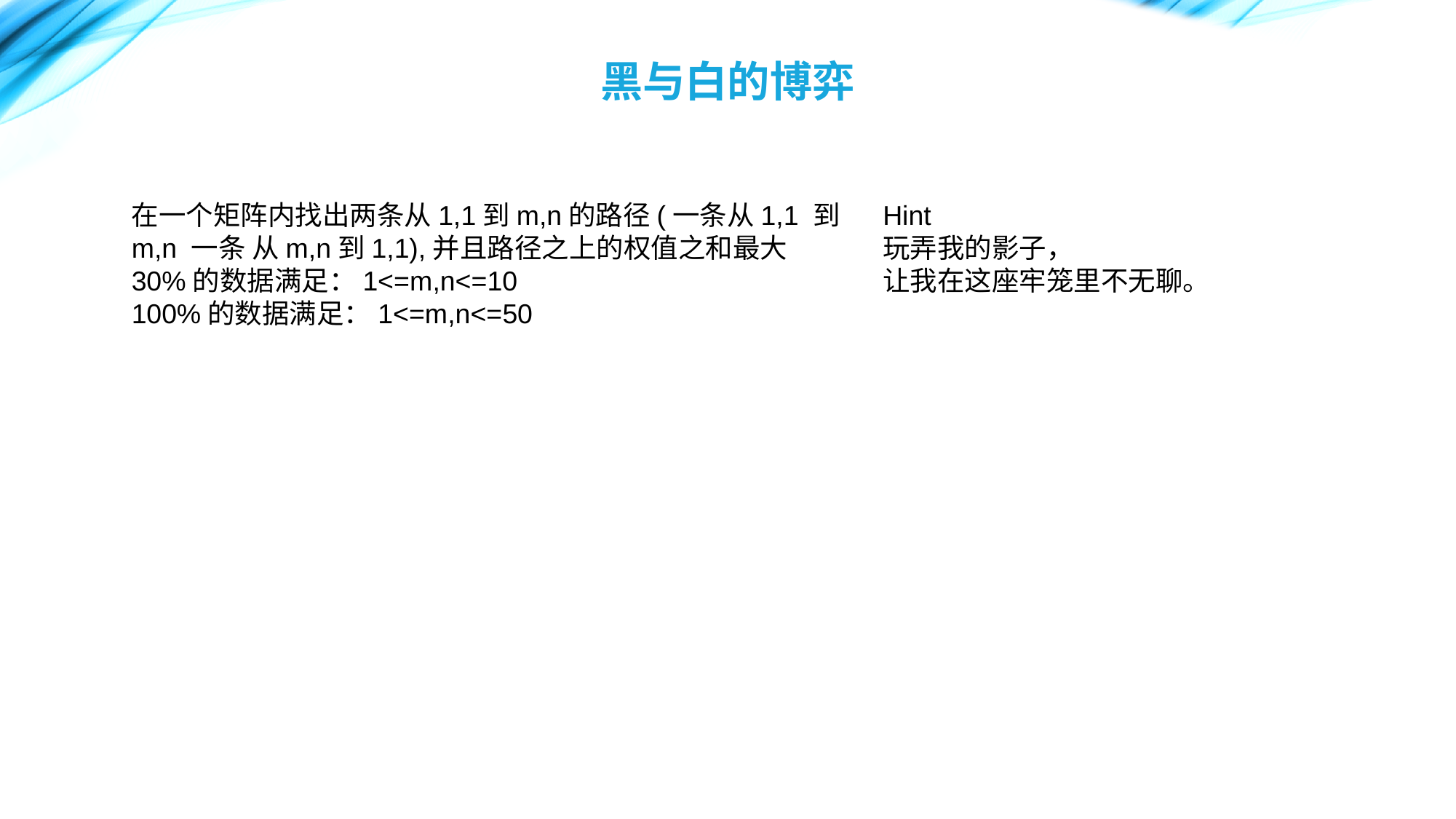

黑与白的博弈
在一个矩阵内找出两条从1,1到m,n的路径(一条从1,1 到 m,n 一条 从m,n到1,1),并且路径之上的权值之和最大
30%的数据满足：1<=m,n<=10
100%的数据满足：1<=m,n<=50

Hint
玩弄我的影子，
让我在这座牢笼里不无聊。